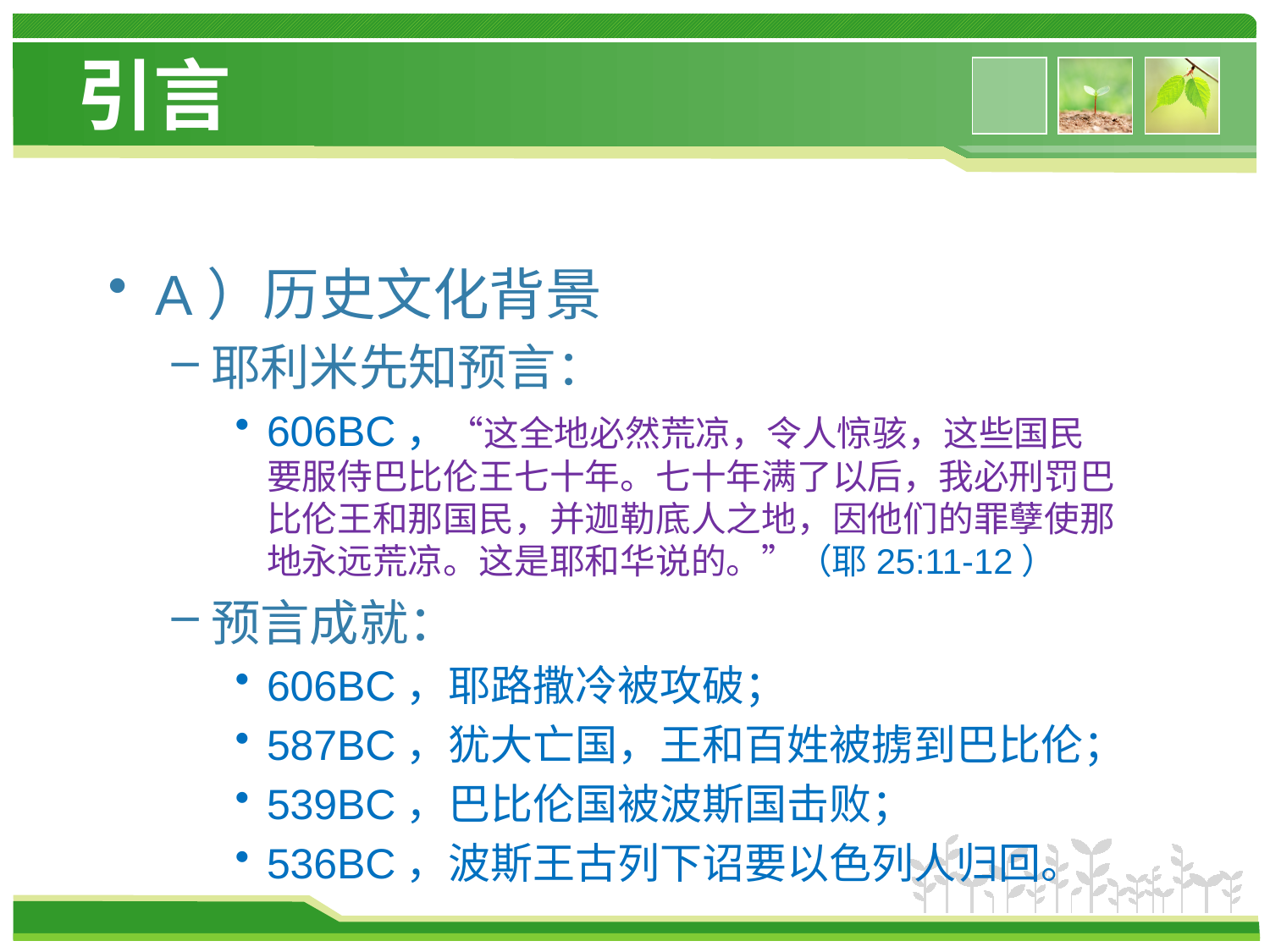

# 引言
A）历史文化背景
耶利米先知预言：
606BC，“这全地必然荒凉，令人惊骇，这些国民要服侍巴比伦王七十年。七十年满了以后，我必刑罚巴比伦王和那国民，并迦勒底人之地，因他们的罪孽使那地永远荒凉。这是耶和华说的。”（耶25:11-12）
预言成就：
606BC，耶路撒冷被攻破；
587BC，犹大亡国，王和百姓被掳到巴比伦；
539BC，巴比伦国被波斯国击败；
536BC，波斯王古列下诏要以色列人归回。